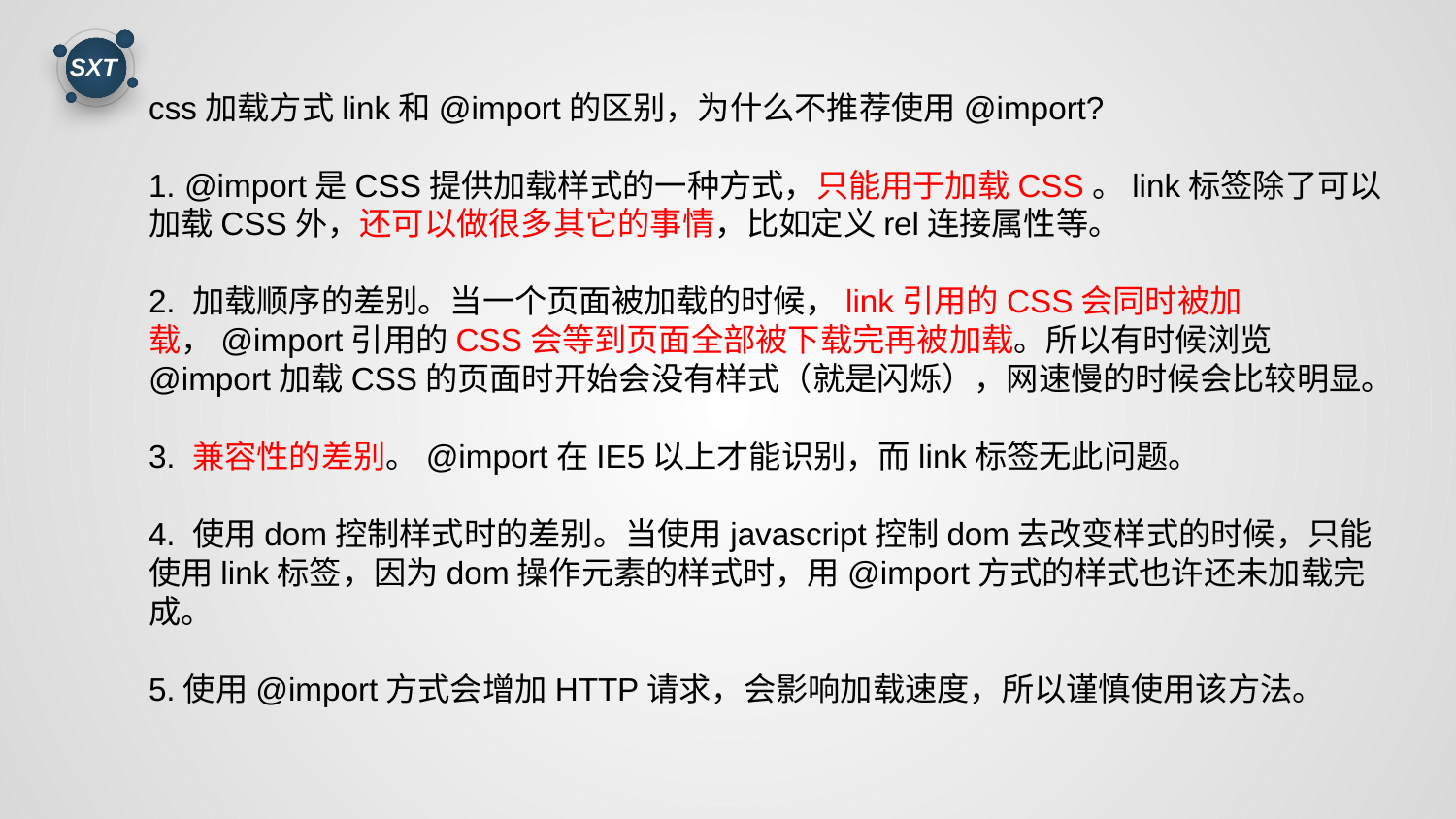

css加载方式link和@import的区别，为什么不推荐使用@import?

1. @import是CSS提供加载样式的一种方式，只能用于加载CSS。link标签除了可以加载CSS外，还可以做很多其它的事情，比如定义rel连接属性等。

2. 加载顺序的差别。当一个页面被加载的时候，link引用的CSS会同时被加载，@import引用的CSS会等到页面全部被下载完再被加载。所以有时候浏览@import加载CSS的页面时开始会没有样式（就是闪烁），网速慢的时候会比较明显。

3. 兼容性的差别。@import在IE5以上才能识别，而link标签无此问题。

4. 使用dom控制样式时的差别。当使用javascript控制dom去改变样式的时候，只能使用link标签，因为dom操作元素的样式时，用@import方式的样式也许还未加载完成。

5.使用@import方式会增加HTTP请求，会影响加载速度，所以谨慎使用该方法。